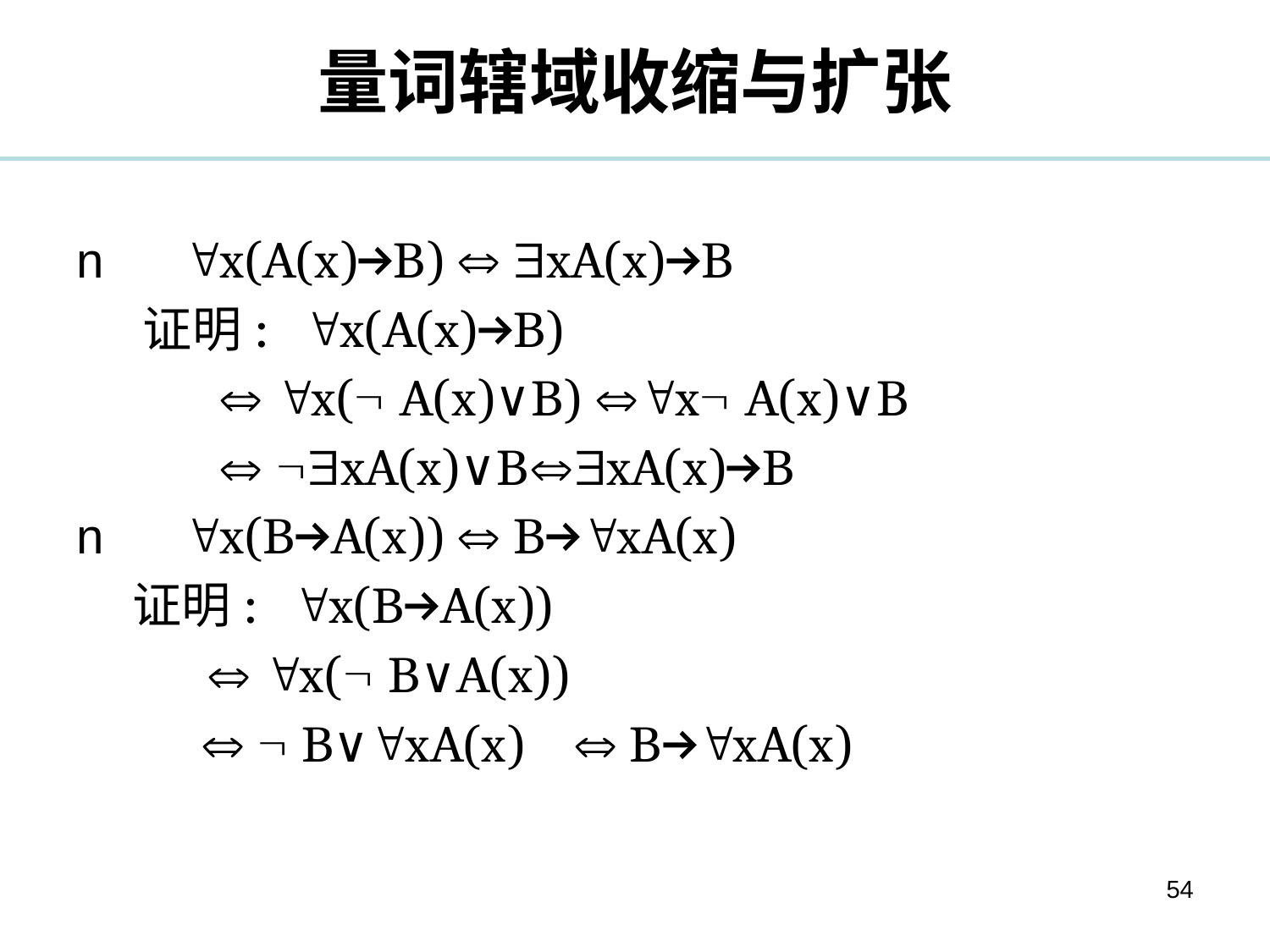

# 量词辖域收缩与扩张
n      ∀x(A(x)→B) ⇔ ∃xA(x)→B
     证明:   ∀x(A(x)→B)
            ⇔ ∀x(¬ A(x)∨B) ⇔∀x¬ A(x)∨B
            ⇔ ¬∃xA(x)∨B⇔∃xA(x)→B
n      ∀x(B→A(x)) ⇔ B→∀xA(x)
    证明:   ∀x(B→A(x))
           ⇔ ∀x(¬ B∨A(x))
         ⇔ ¬ B∨∀xA(x)    ⇔ B→∀xA(x)
54